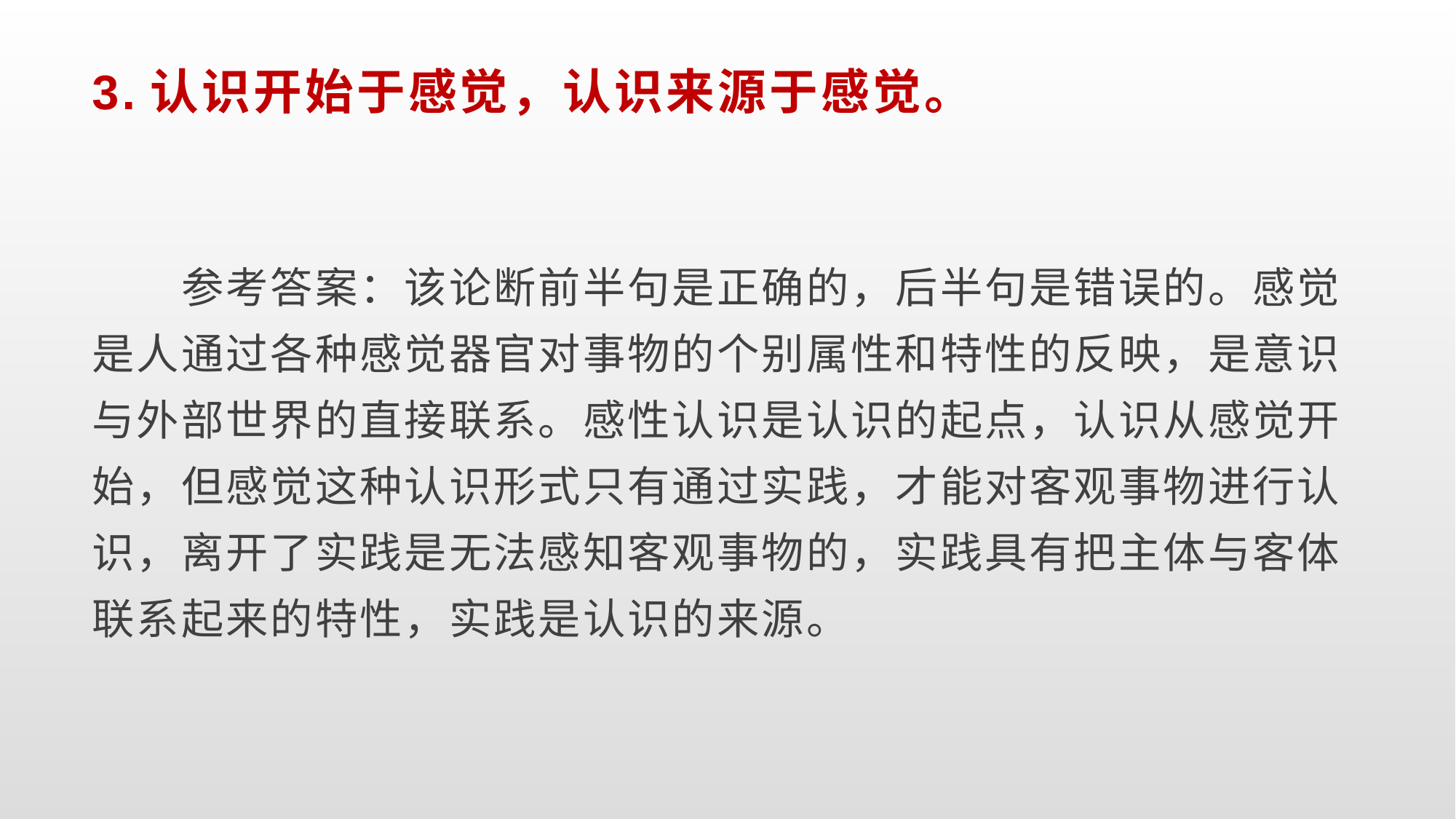

# 3.认识开始于感觉，认识来源于感觉。

　　参考答案：该论断前半句是正确的，后半句是错误的。感觉是人通过各种感觉器官对事物的个别属性和特性的反映，是意识与外部世界的直接联系。感性认识是认识的起点，认识从感觉开始，但感觉这种认识形式只有通过实践，才能对客观事物进行认识，离开了实践是无法感知客观事物的，实践具有把主体与客体联系起来的特性，实践是认识的来源。